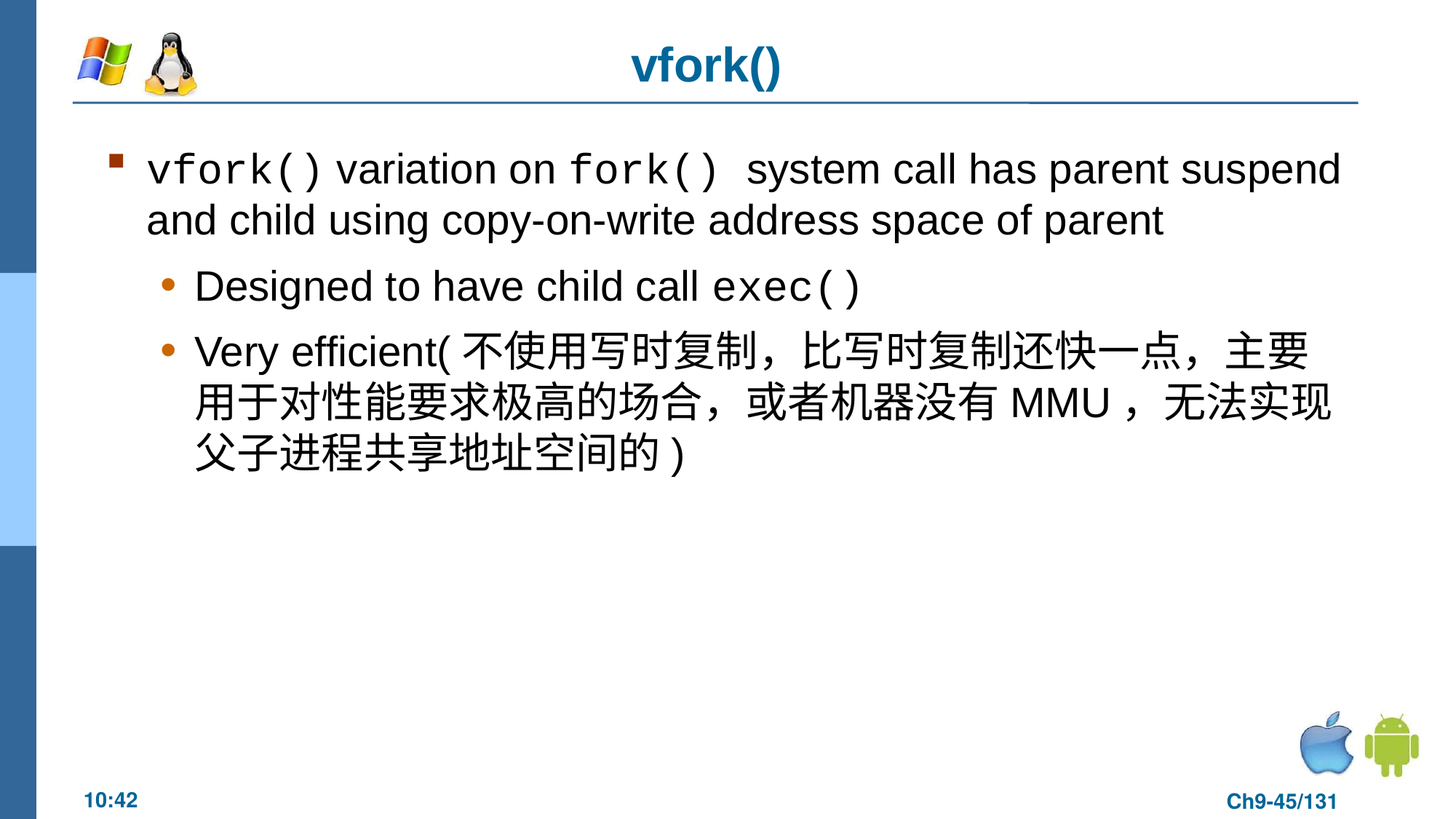

# vfork()
vfork() variation on fork() system call has parent suspend and child using copy-on-write address space of parent
Designed to have child call exec()
Very efficient(不使用写时复制，比写时复制还快一点，主要用于对性能要求极高的场合，或者机器没有MMU，无法实现父子进程共享地址空间的)